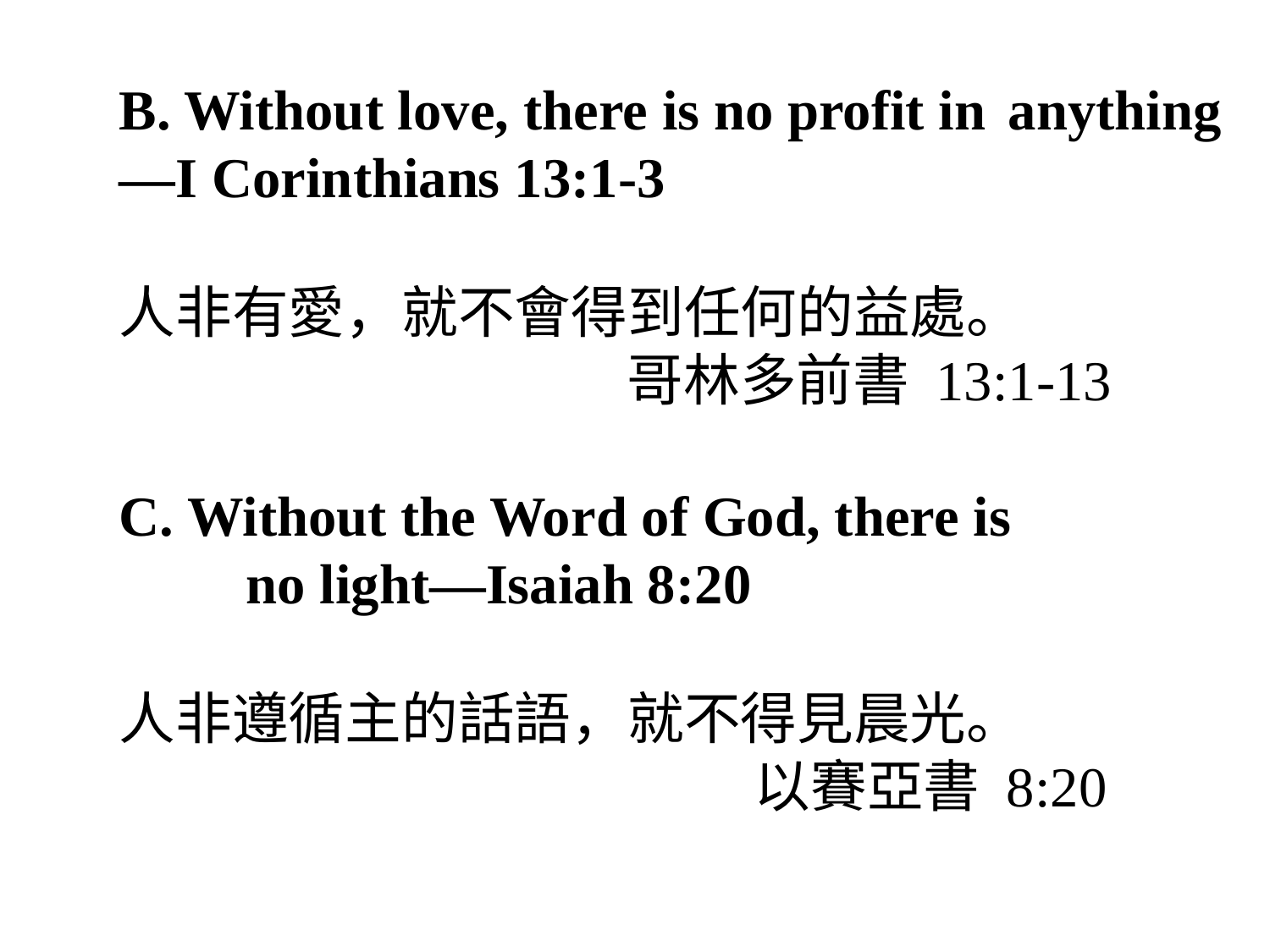

B. Without love, there is no profit in 	anything—I Corinthians 13:1-3

	人非有愛，就不會得到任何的益處。
					哥林多前書 13:1-13

	C. Without the Word of God, there is
		no light—Isaiah 8:20

	人非遵循主的話語，就不得見晨光。
						以賽亞書 8:20